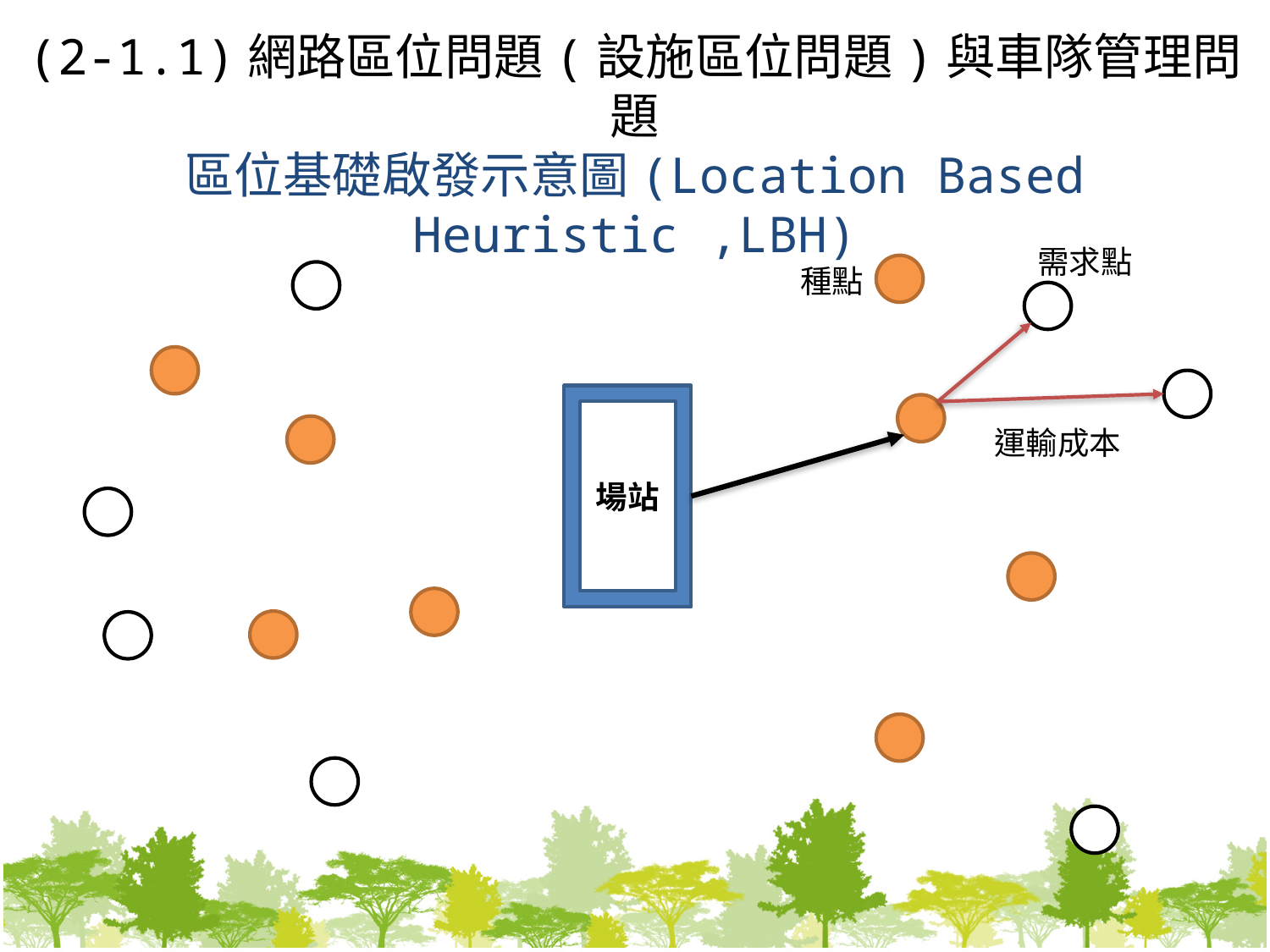

# (2-1.1)網路區位問題(設施區位問題)與車隊管理問題 區位基礎啟發示意圖(Location Based Heuristic ,LBH)
需求點
種點

場站

運輸成本